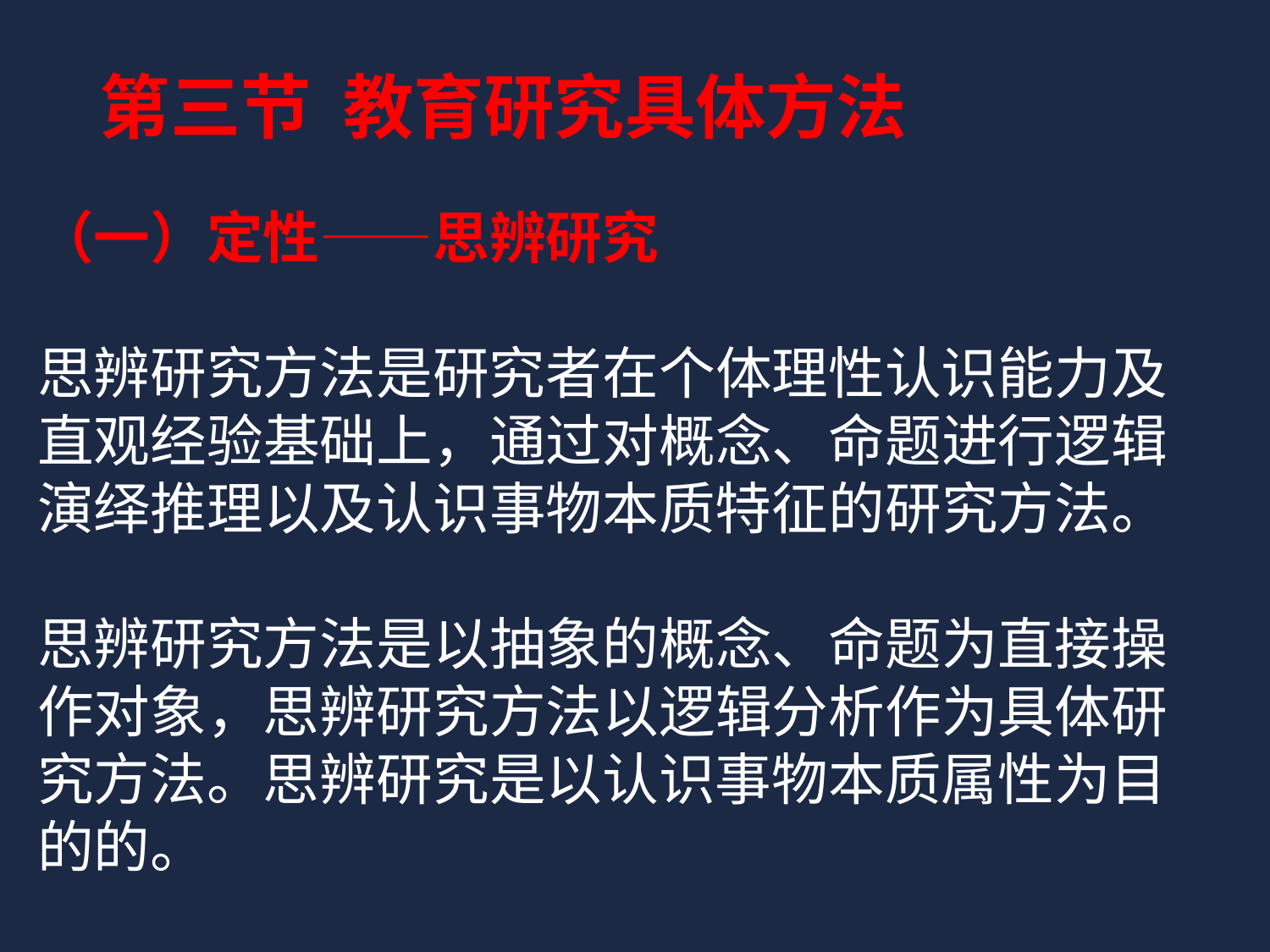

第三节  教育研究具体方法
（一）定性——思辨研究

思辨研究方法是研究者在个体理性认识能力及直观经验基础上，通过对概念、命题进行逻辑演绎推理以及认识事物本质特征的研究方法。

思辨研究方法是以抽象的概念、命题为直接操作对象，思辨研究方法以逻辑分析作为具体研究方法。思辨研究是以认识事物本质属性为目的的。